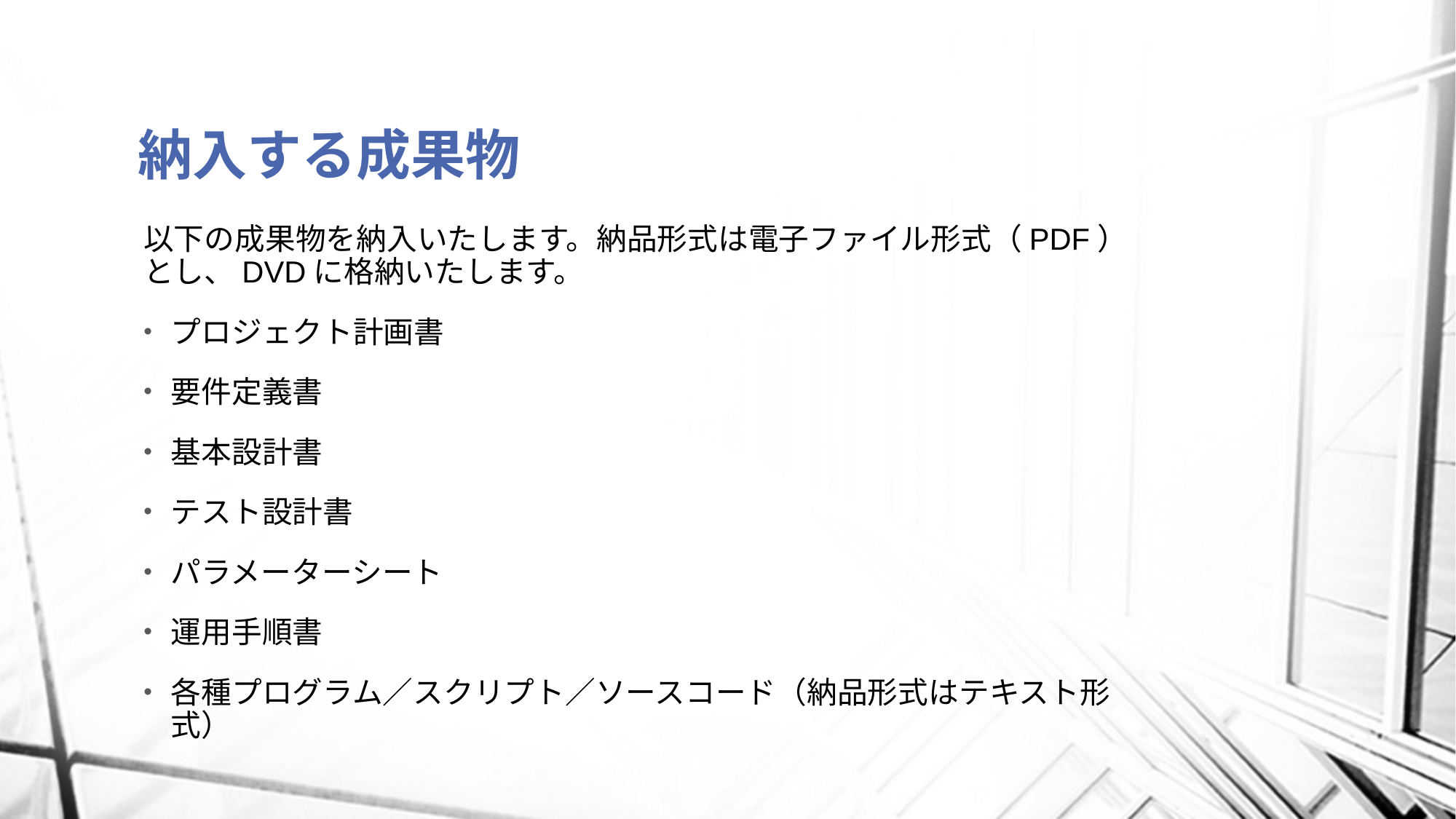

# 納入する成果物
以下の成果物を納入いたします。納品形式は電子ファイル形式（PDF）とし、DVDに格納いたします。
プロジェクト計画書
要件定義書
基本設計書
テスト設計書
パラメーターシート
運用手順書
各種プログラム／スクリプト／ソースコード（納品形式はテキスト形式）